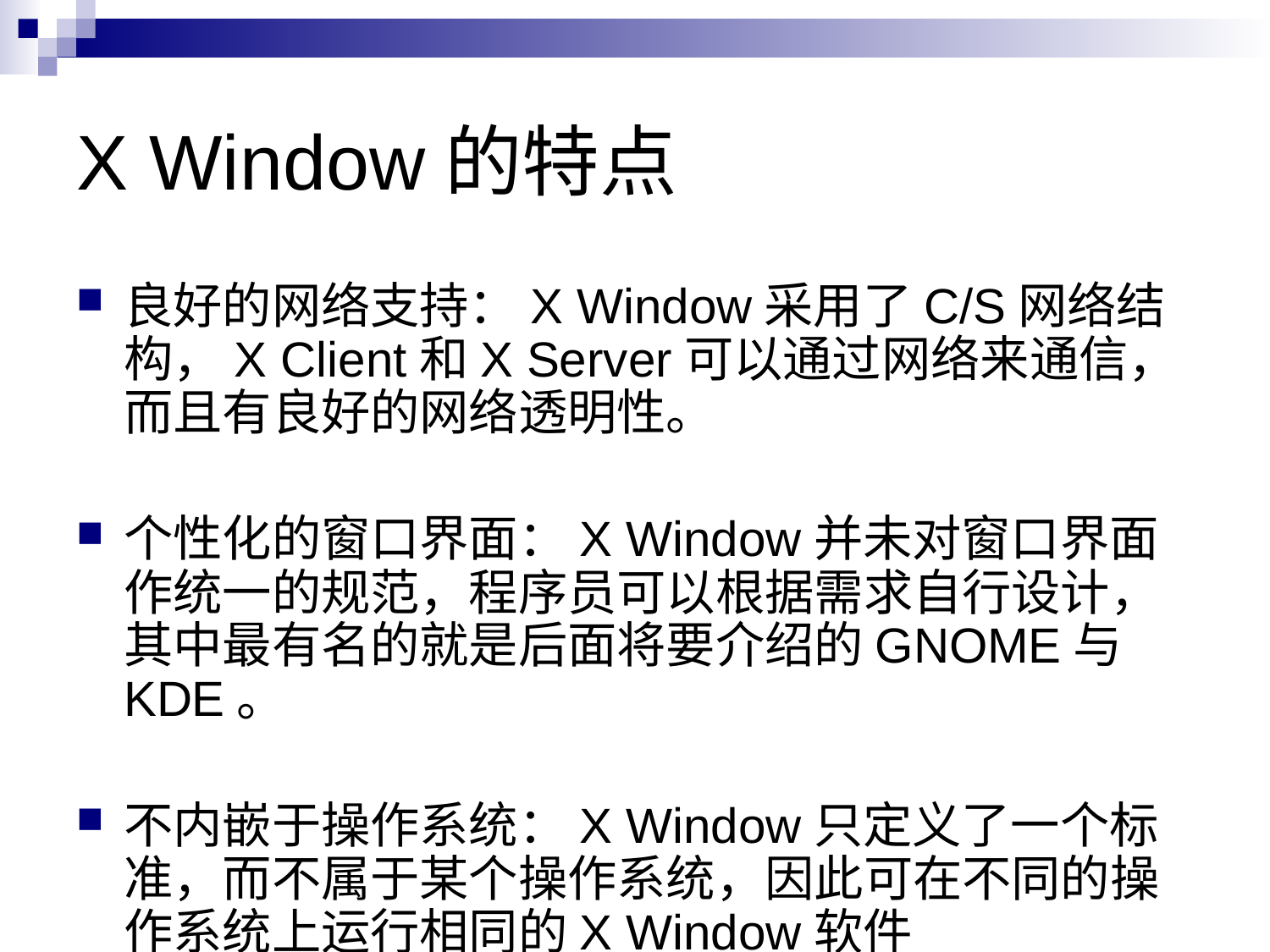

# X Window的特点
良好的网络支持：X Window采用了C/S网络结构，X Client和X Server可以通过网络来通信，而且有良好的网络透明性。

个性化的窗口界面：X Window并未对窗口界面作统一的规范，程序员可以根据需求自行设计，其中最有名的就是后面将要介绍的GNOME与KDE。

不内嵌于操作系统：X Window只定义了一个标准，而不属于某个操作系统，因此可在不同的操作系统上运行相同的X Window软件